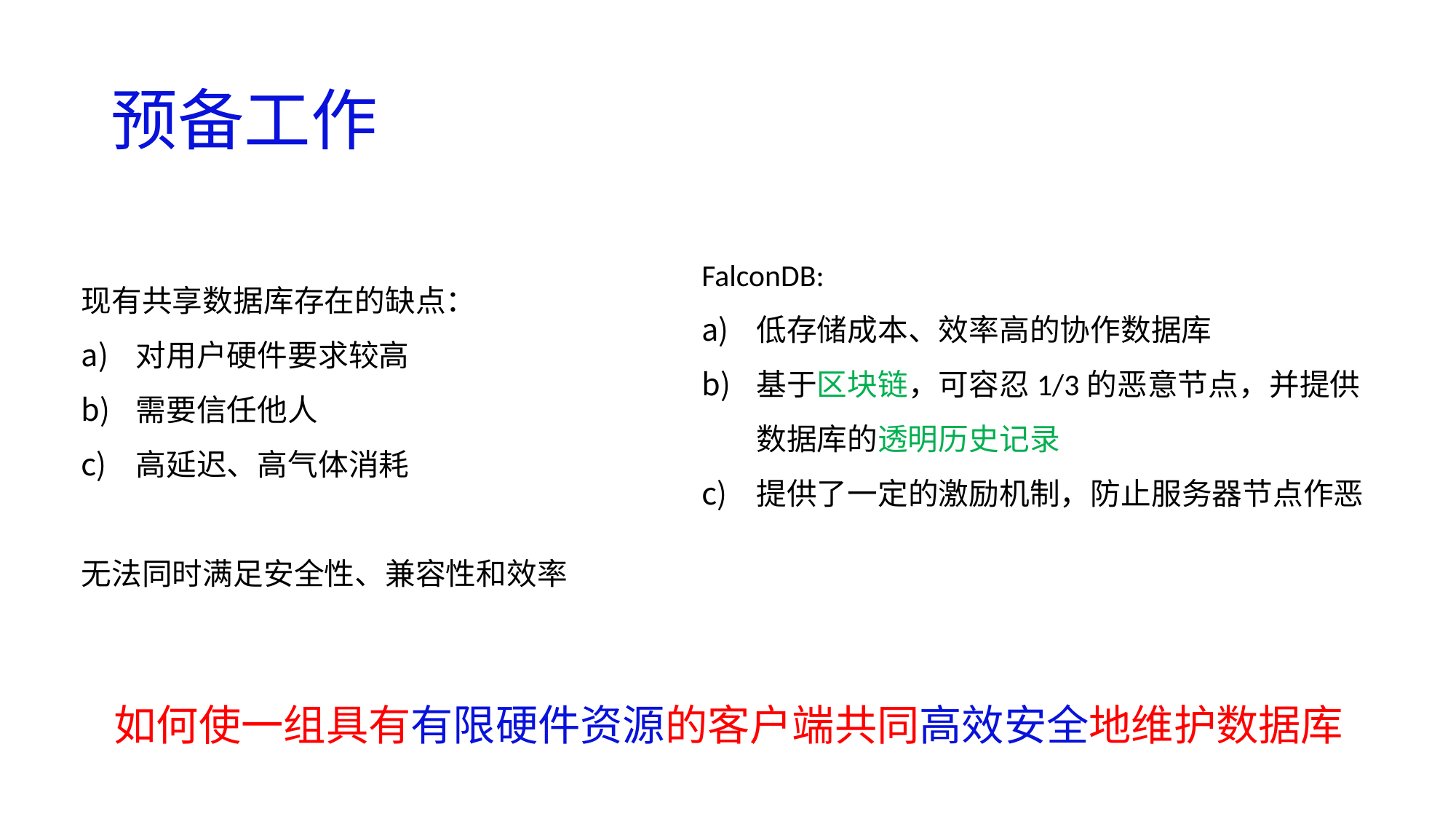

# 预备工作
FalconDB:
低存储成本、效率高的协作数据库
基于区块链，可容忍1/3的恶意节点，并提供数据库的透明历史记录
提供了一定的激励机制，防止服务器节点作恶
现有共享数据库存在的缺点：
对用户硬件要求较高
需要信任他人
高延迟、高气体消耗

无法同时满足安全性、兼容性和效率

如何使一组具有有限硬件资源的客户端共同高效安全地维护数据库